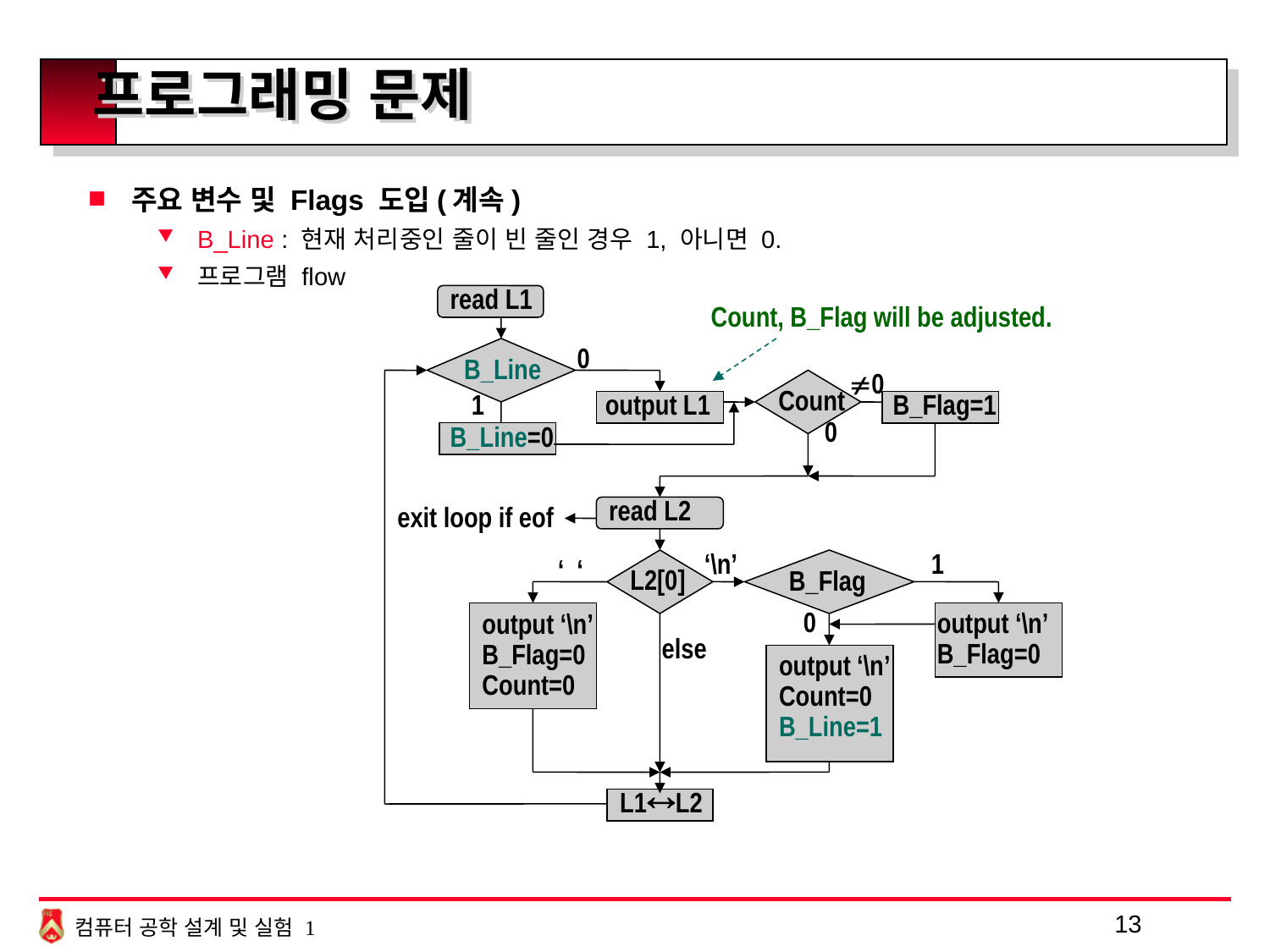

# 프로그래밍 문제
주요 변수 및 Flags 도입(계속)
B_Line : 현재 처리중인 줄이 빈 줄인 경우 1, 아니면 0.
프로그램 flow
read L1

Count, B_Flag will be adjusted.

0

B_Line
≠0

Count
1
output L1
B_Flag=1

0
B_Line=0

read L2
exit loop if eof

‘\n’
1
‘  ‘

L2[0]
B_Flag

0

output ‘\n’
B_Flag=0

output ‘\n’
B_Flag=0
Count=0

else

output ‘\n’
Count=0
B_Line=1

L1↔L2

13